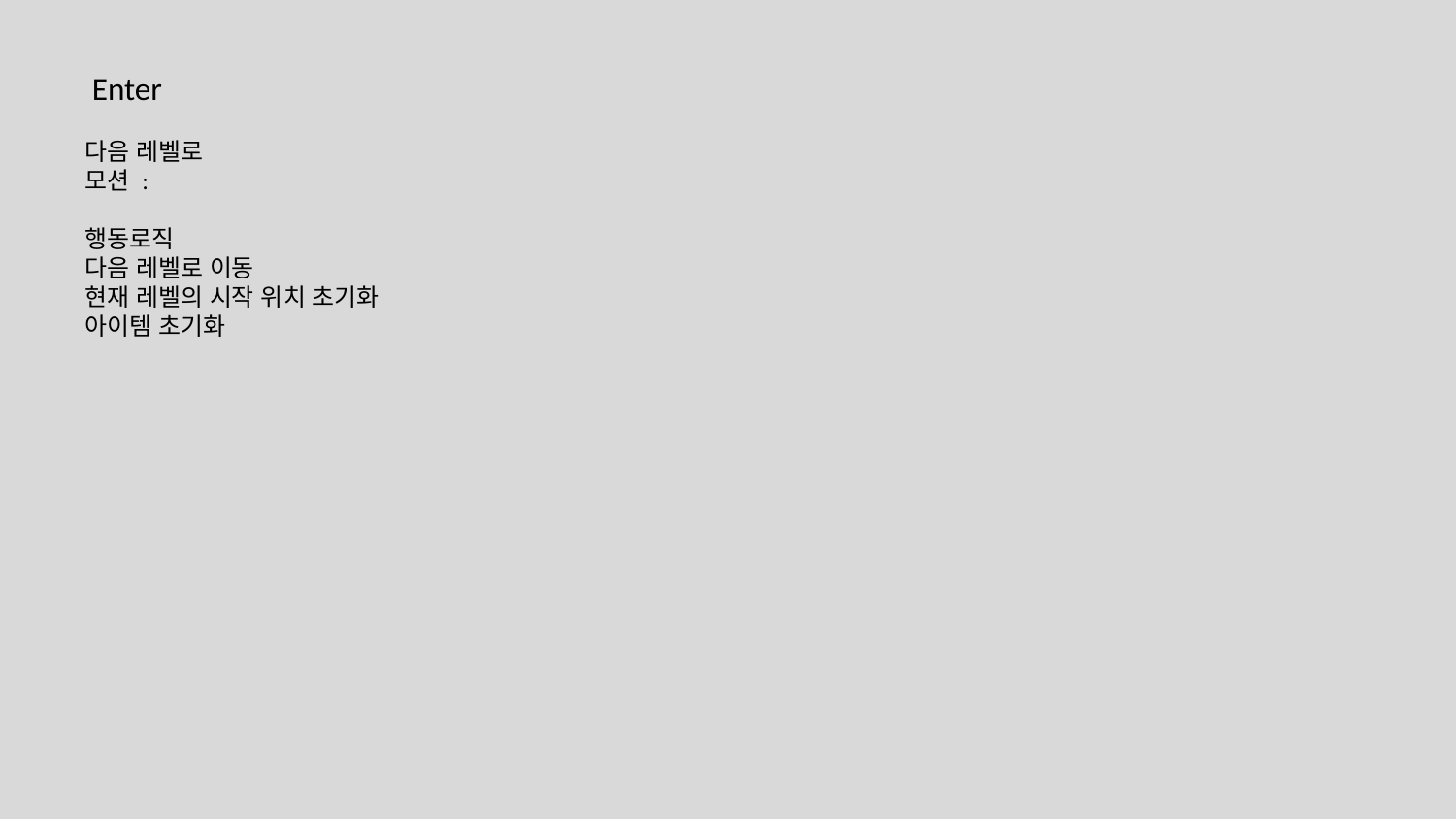

Enter

다음 레벨로
모션 :

행동로직
다음 레벨로 이동
현재 레벨의 시작 위치 초기화
아이템 초기화